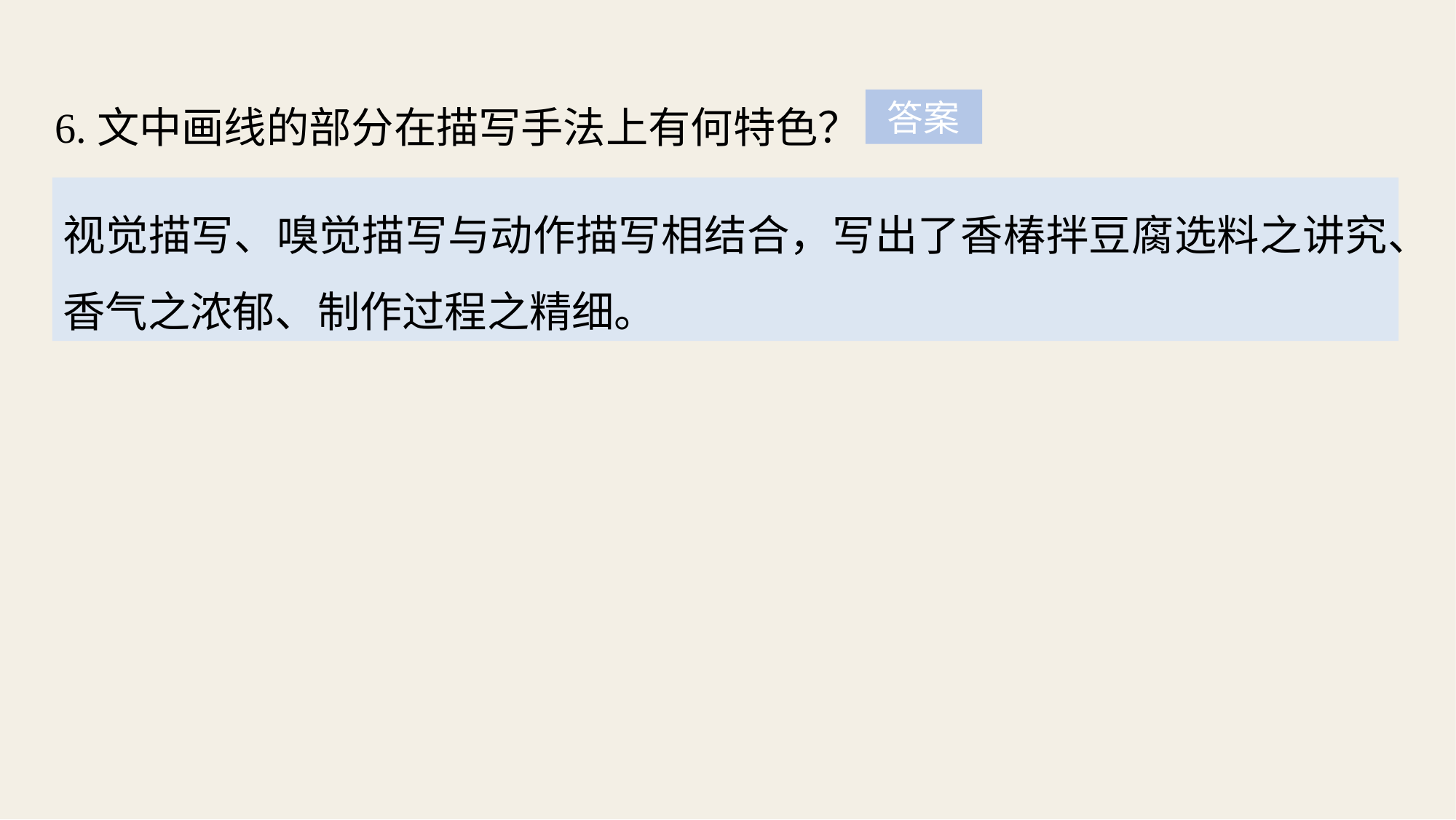

6.文中画线的部分在描写手法上有何特色？
答案
视觉描写、嗅觉描写与动作描写相结合，写出了香椿拌豆腐选料之讲究、香气之浓郁、制作过程之精细。